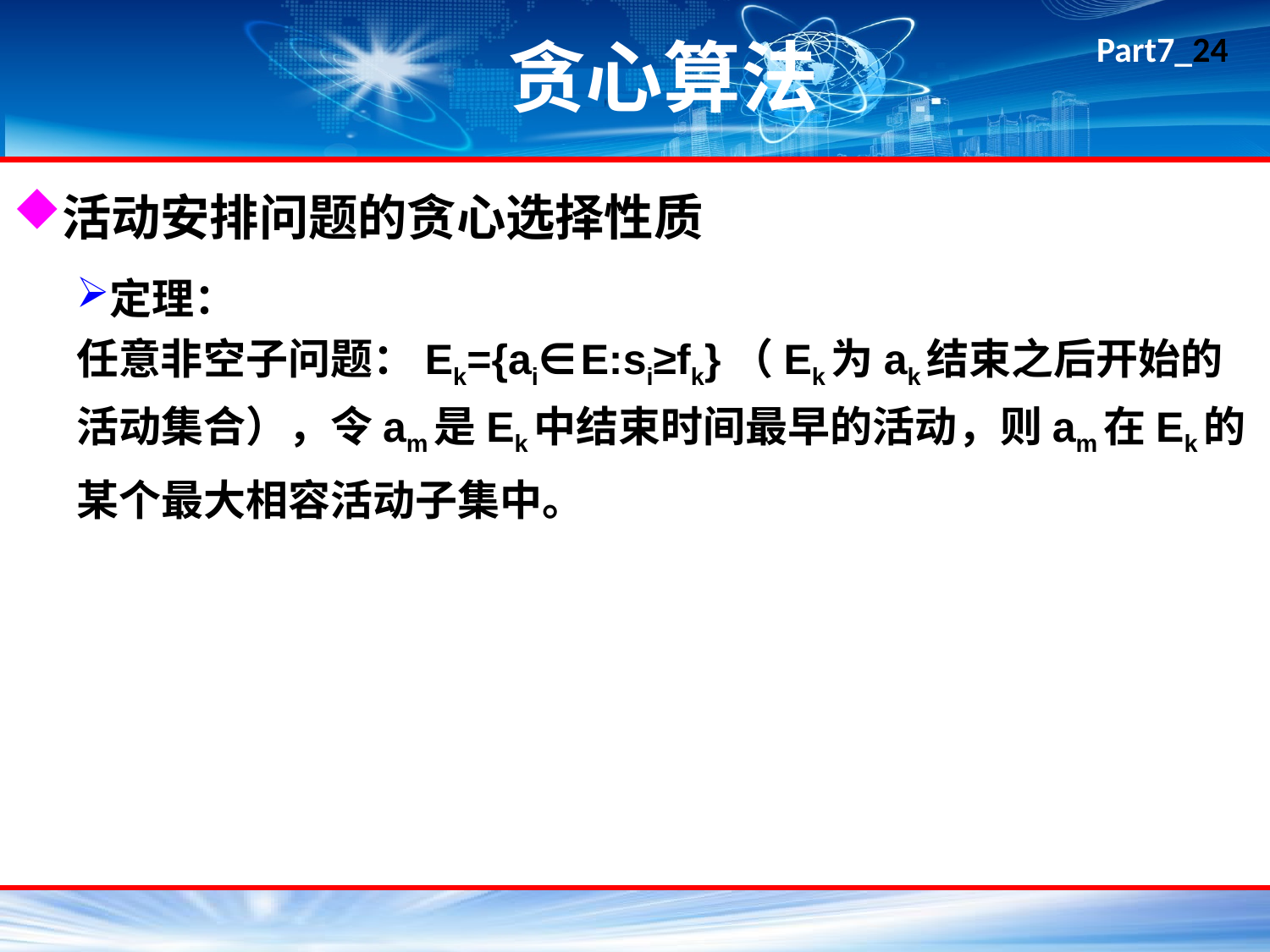

# 贪心算法
活动安排问题的贪心选择性质
定理：
任意非空子问题：Ek={ai∈E:si≥fk}（Ek为ak结束之后开始的活动集合），令am是Ek中结束时间最早的活动，则am在Ek的某个最大相容活动子集中。